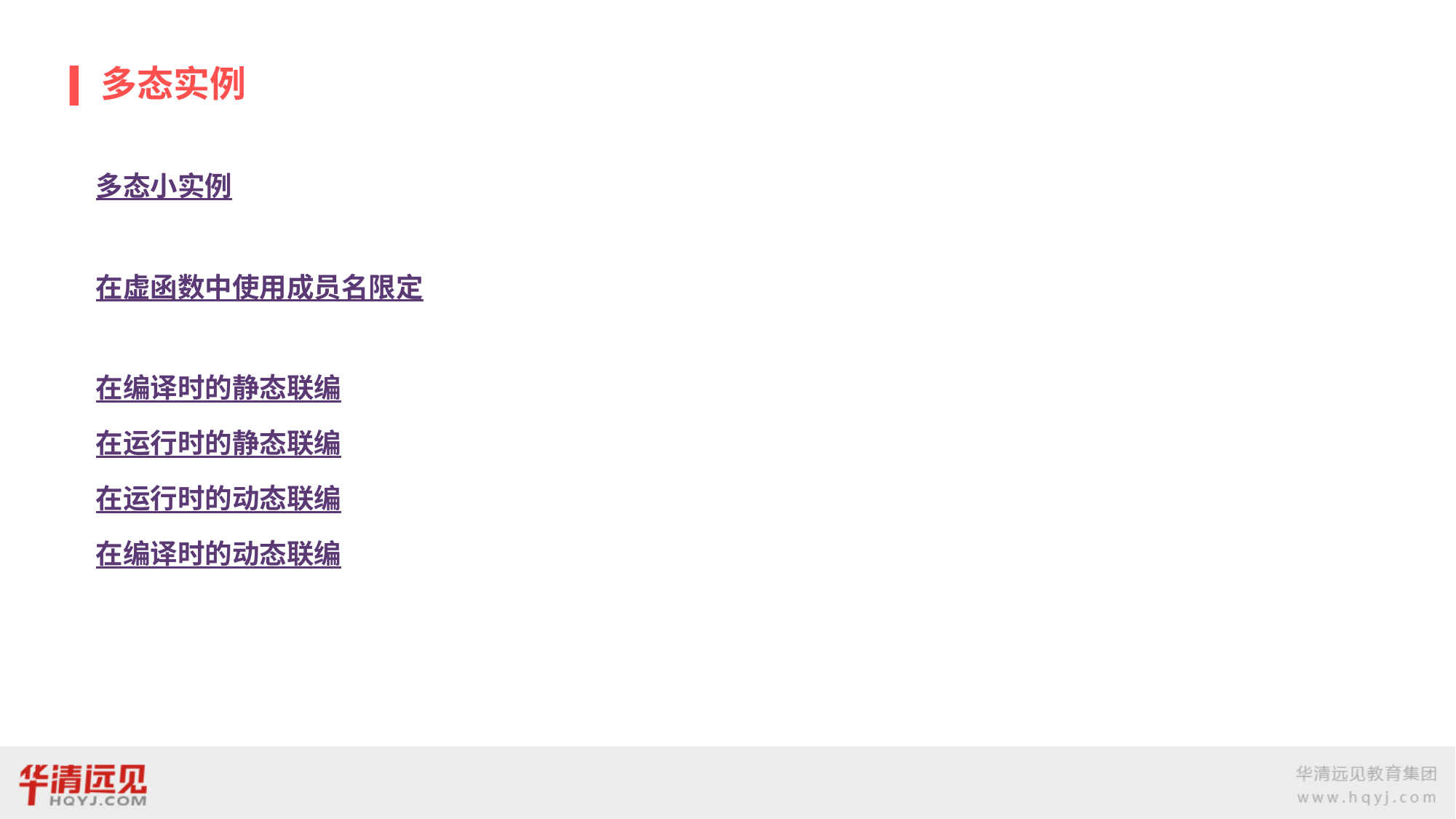

# 多态实例
多态小实例

在虚函数中使用成员名限定

在编译时的静态联编
在运行时的静态联编
在运行时的动态联编
在编译时的动态联编